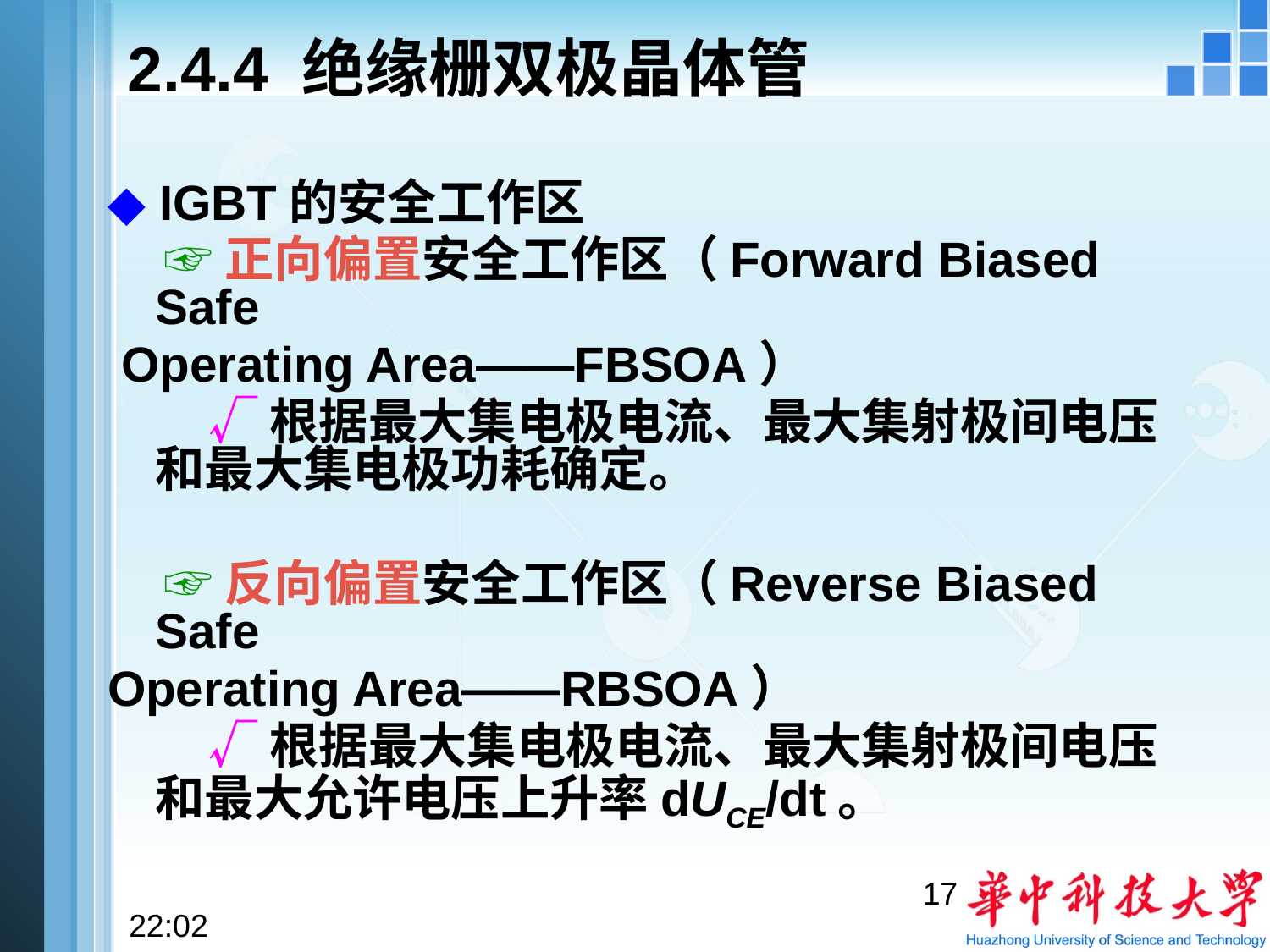

# 2.4.4 绝缘栅双极晶体管
◆ IGBT的安全工作区
     ☞正向偏置安全工作区（Forward Biased Safe
 Operating Area——FBSOA）
         √根据最大集电极电流、最大集射极间电压和最大集电极功耗确定。

     ☞反向偏置安全工作区（Reverse Biased Safe
Operating Area——RBSOA）
         √根据最大集电极电流、最大集射极间电压和最大允许电压上升率dUCE/dt。
17
22:02